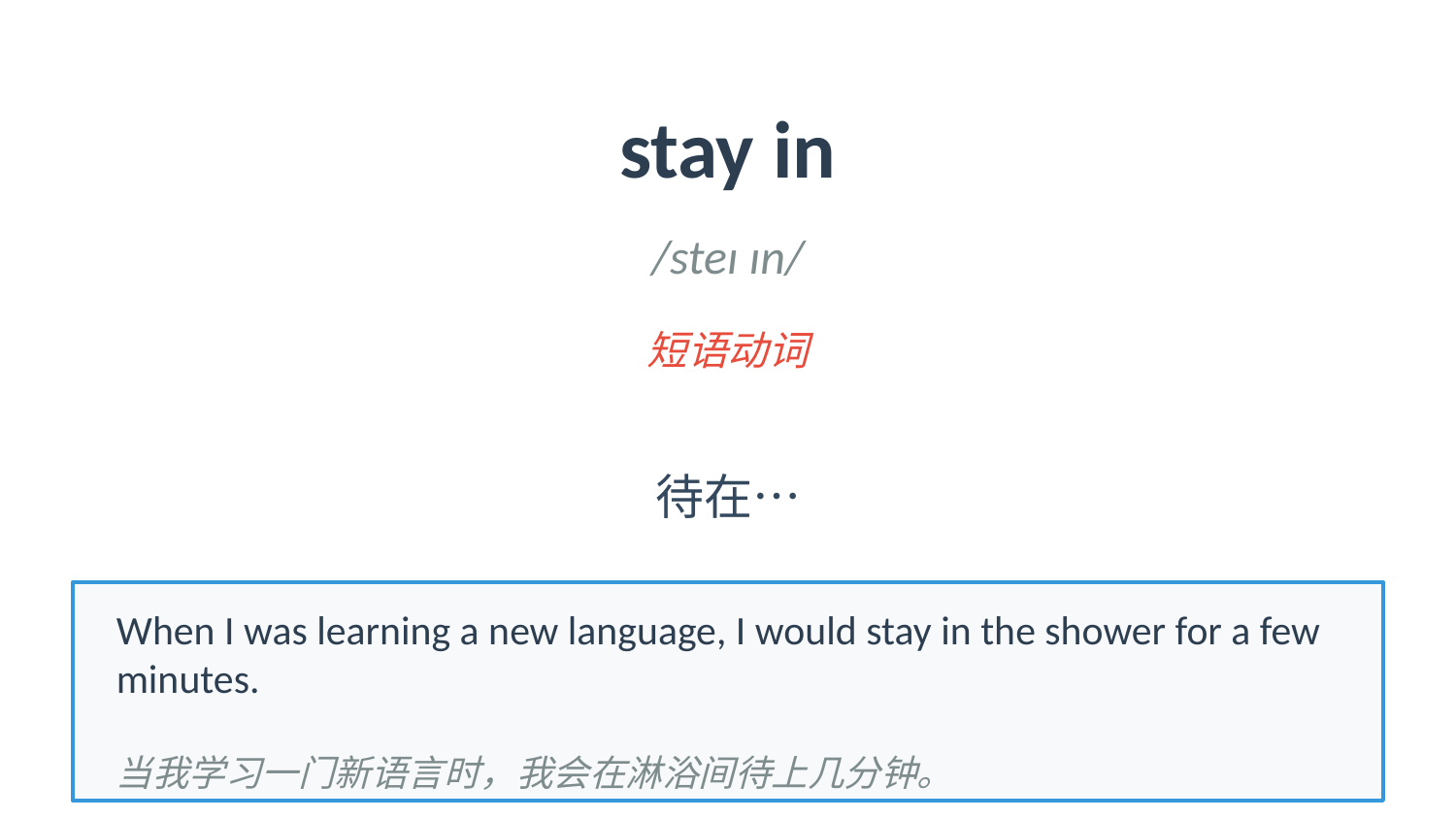

stay in
/steɪ ɪn/
短语动词
待在…

When I was learning a new language, I would stay in the shower for a few minutes.

当我学习一门新语言时，我会在淋浴间待上几分钟。